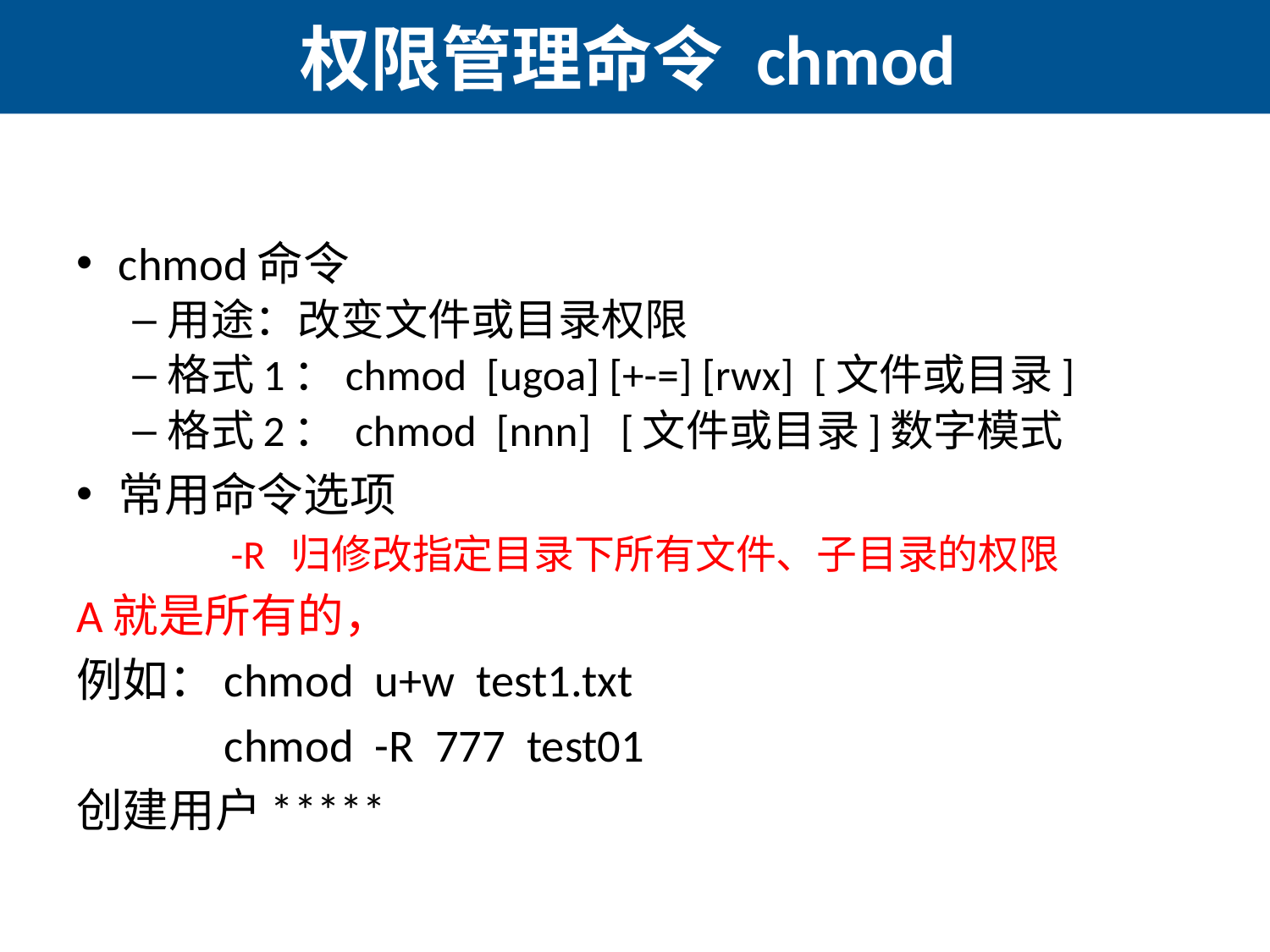

# 权限管理命令 chmod
chmod命令
用途：改变文件或目录权限
格式1：chmod  [ugoa] [+-=] [rwx]  [文件或目录]
格式2： chmod  [nnn]   [文件或目录]数字模式
常用命令选项
                 -R  归修改指定目录下所有文件、子目录的权限
A就是所有的，
例如：chmod  u+w  test1.txt
              chmod  -R  777  test01
创建用户*****